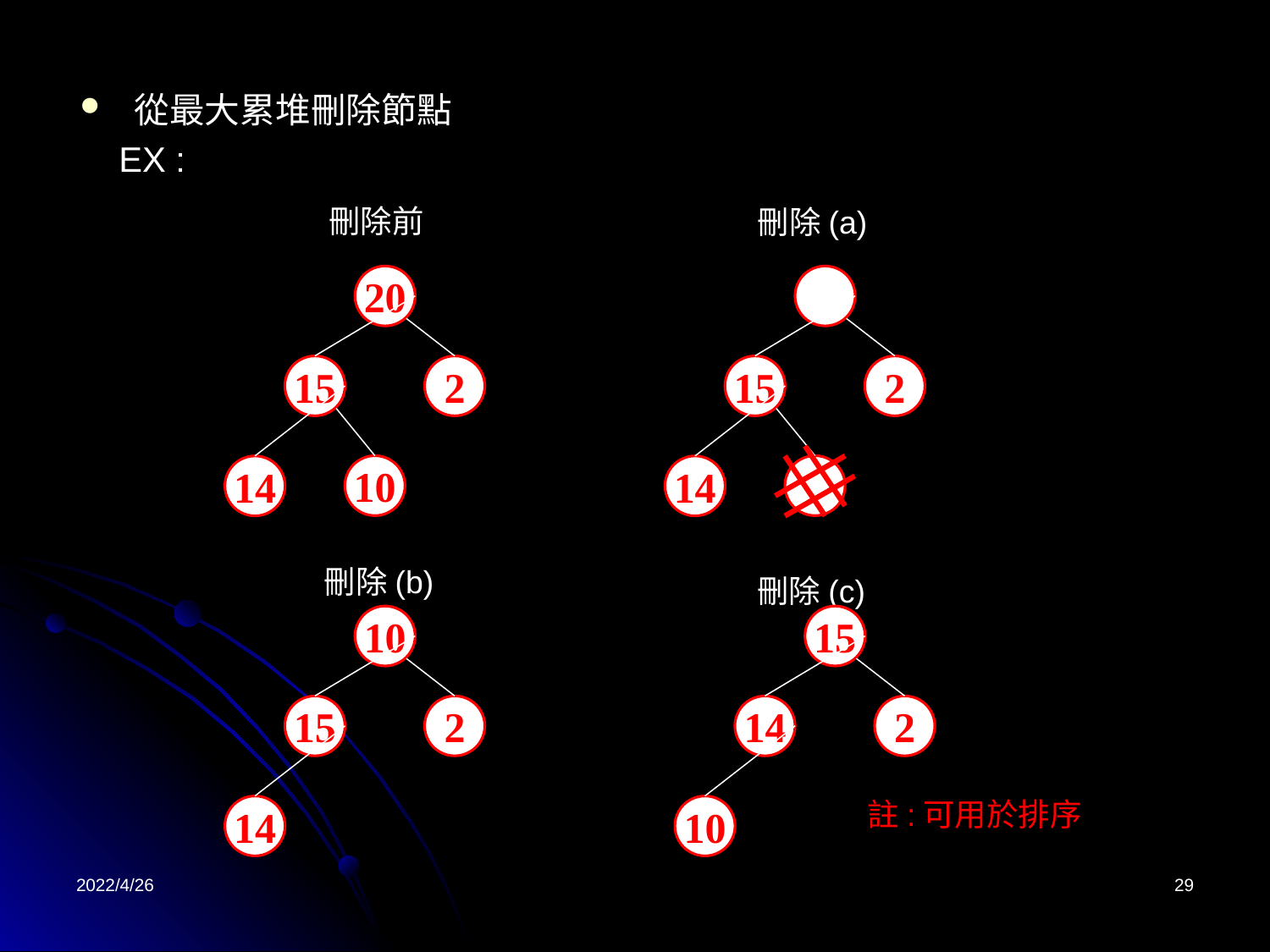

從最大累堆刪除節點
    EX :
刪除前
刪除(a)
20
15
2
10
14

15
2

14

刪除(b)
刪除(c)
10
15
2
14
15
14
2
10
註:可用於排序
2022/4/26
29